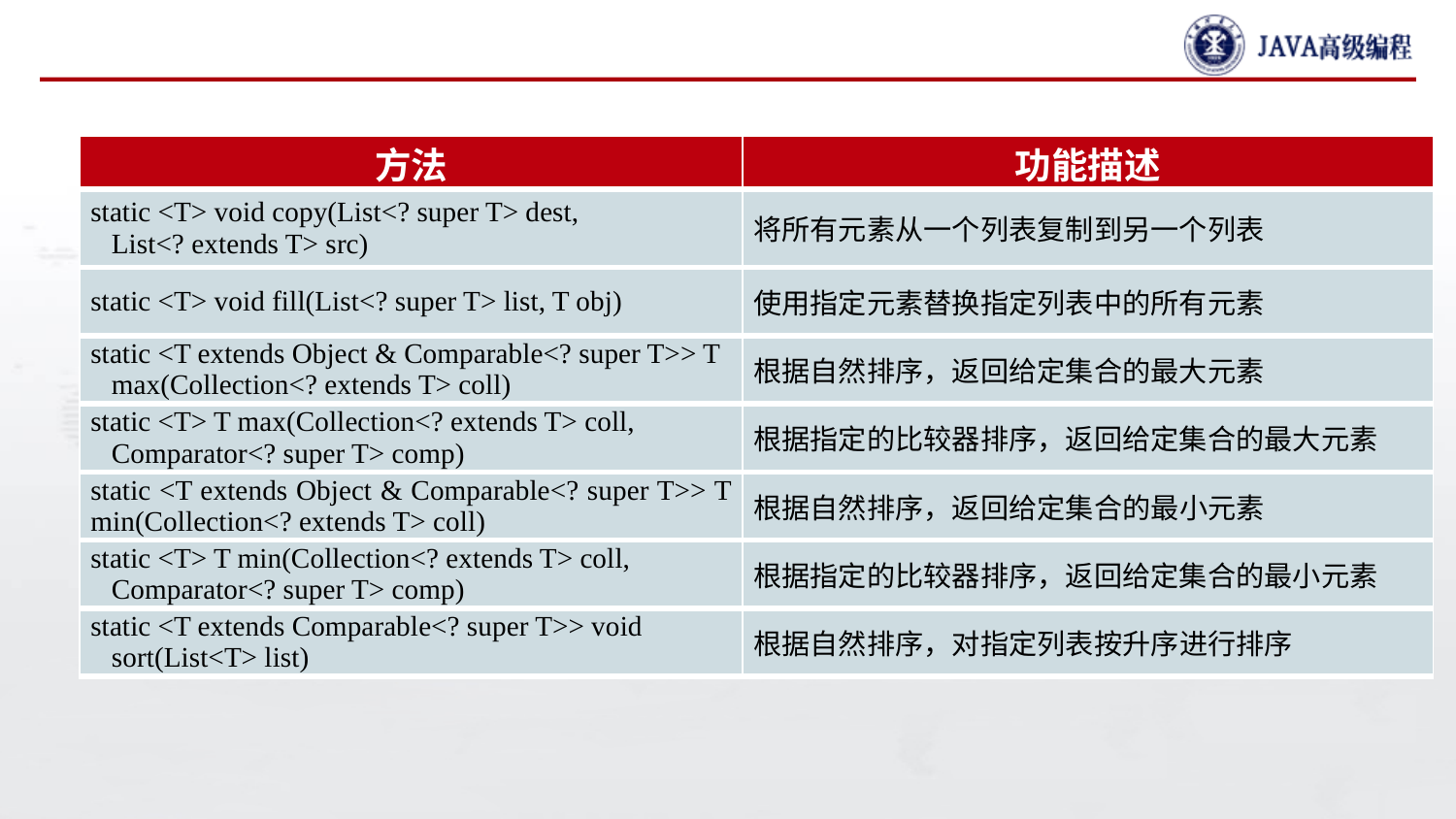

#
| 方法 | 功能描述 |
| --- | --- |
| static <T> void copy(List<? super T> dest, List<? extends T> src) | 将所有元素从一个列表复制到另一个列表 |
| static <T> void fill(List<? super T> list, T obj) | 使用指定元素替换指定列表中的所有元素 |
| static <T extends Object & Comparable<? super T>> T max(Collection<? extends T> coll) | 根据自然排序，返回给定集合的最大元素 |
| static <T> T max(Collection<? extends T> coll, Comparator<? super T> comp) | 根据指定的比较器排序，返回给定集合的最大元素 |
| static <T extends Object & Comparable<? super T>> T min(Collection<? extends T> coll) | 根据自然排序，返回给定集合的最小元素 |
| static <T> T min(Collection<? extends T> coll, Comparator<? super T> comp) | 根据指定的比较器排序，返回给定集合的最小元素 |
| static <T extends Comparable<? super T>> void sort(List<T> list) | 根据自然排序，对指定列表按升序进行排序 |